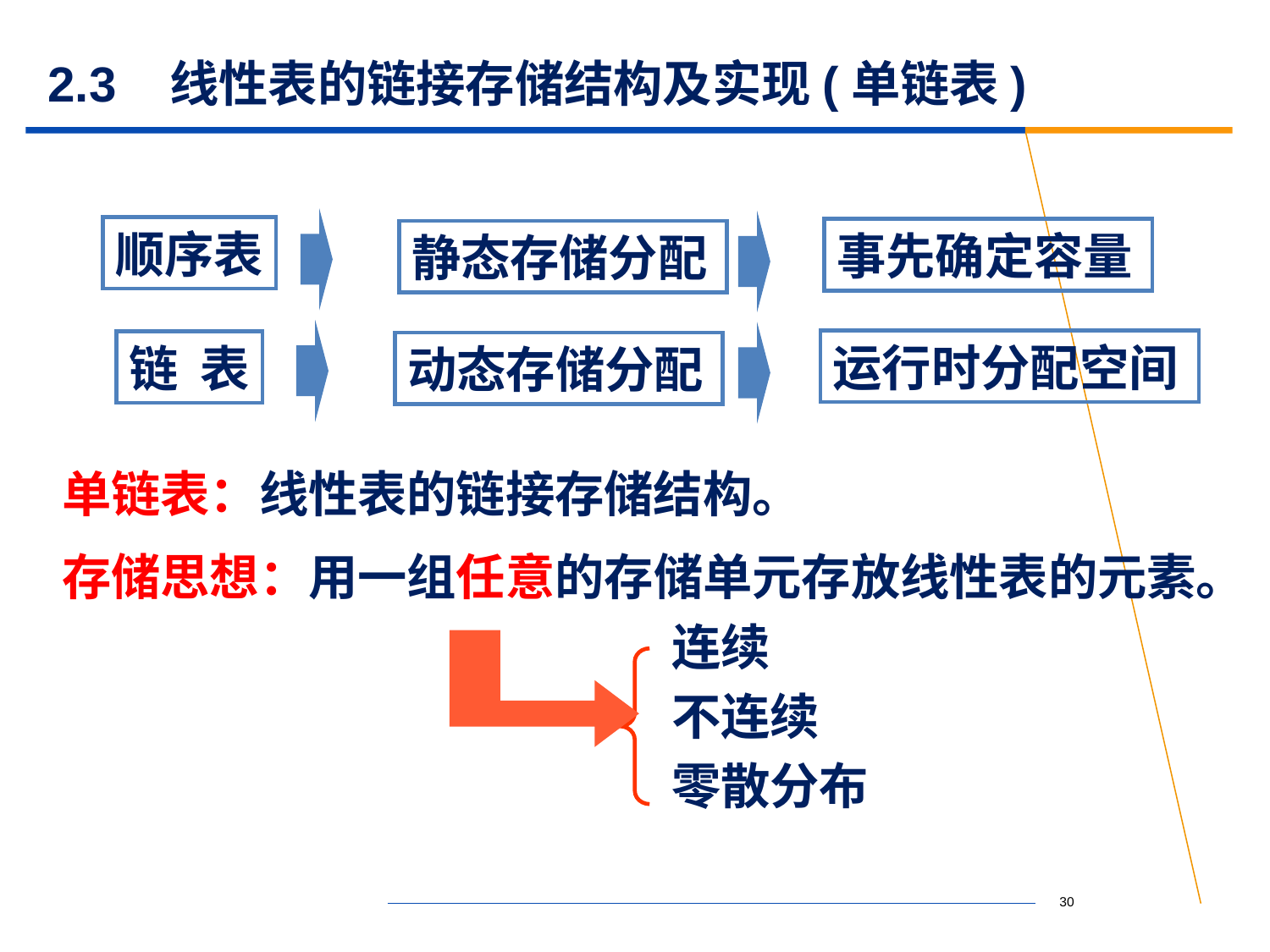

# 2.3   线性表的链接存储结构及实现(单链表)

顺序表
事先确定容量
静态存储分配

运行时分配空间
链  表
动态存储分配
单链表：线性表的链接存储结构。
存储思想：用一组任意的存储单元存放线性表的元素。

连续
不连续
零散分布